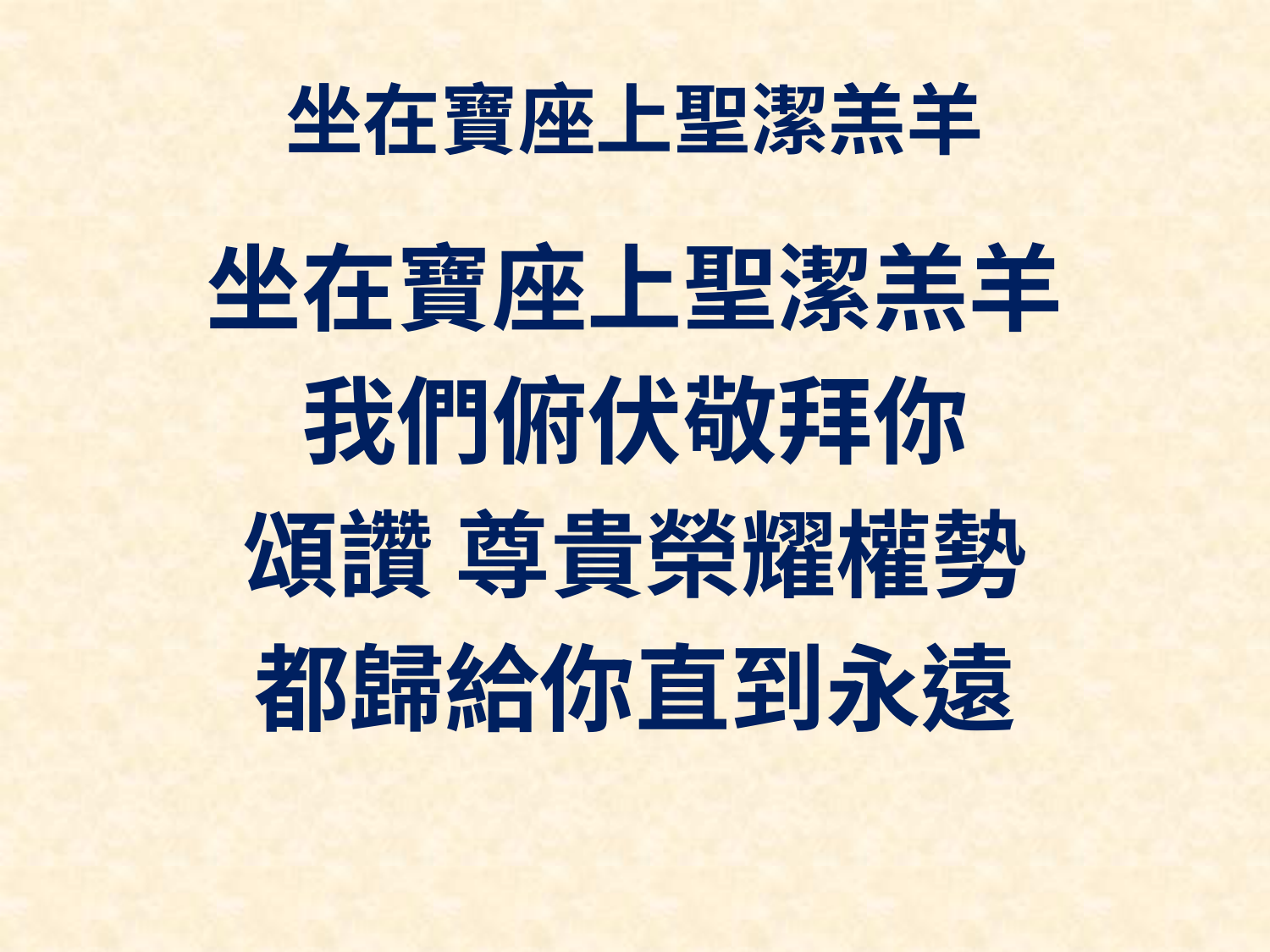

# 坐在寶座上聖潔羔羊
坐在寶座上聖潔羔羊
我們俯伏敬拜你
頌讚 尊貴榮耀權勢
都歸給你直到永遠